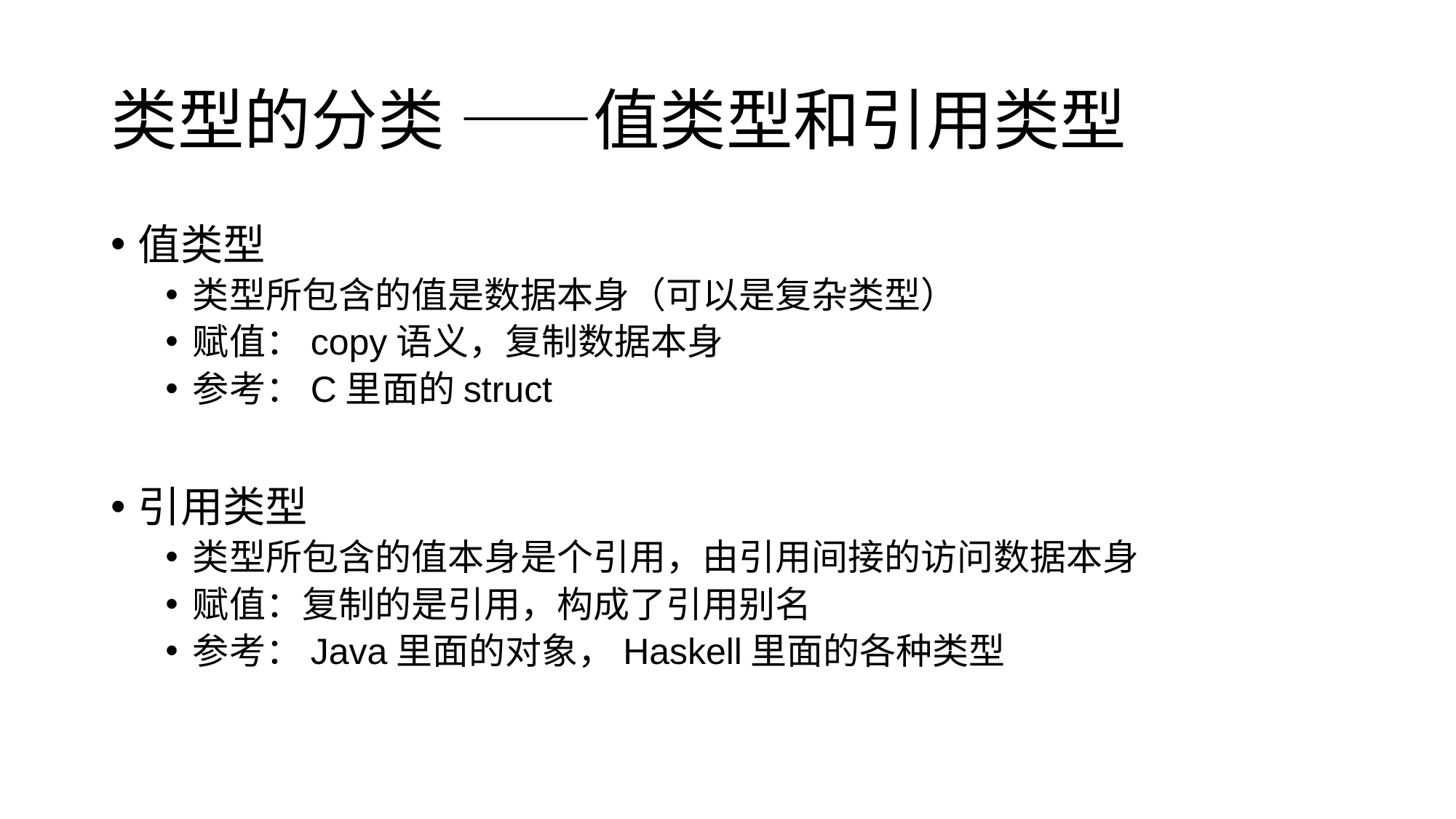

# 类型的分类 ——值类型和引用类型
值类型
类型所包含的值是数据本身（可以是复杂类型）
赋值：copy语义，复制数据本身
参考：C里面的struct

引用类型
类型所包含的值本身是个引用，由引用间接的访问数据本身
赋值：复制的是引用，构成了引用别名
参考：Java里面的对象，Haskell里面的各种类型